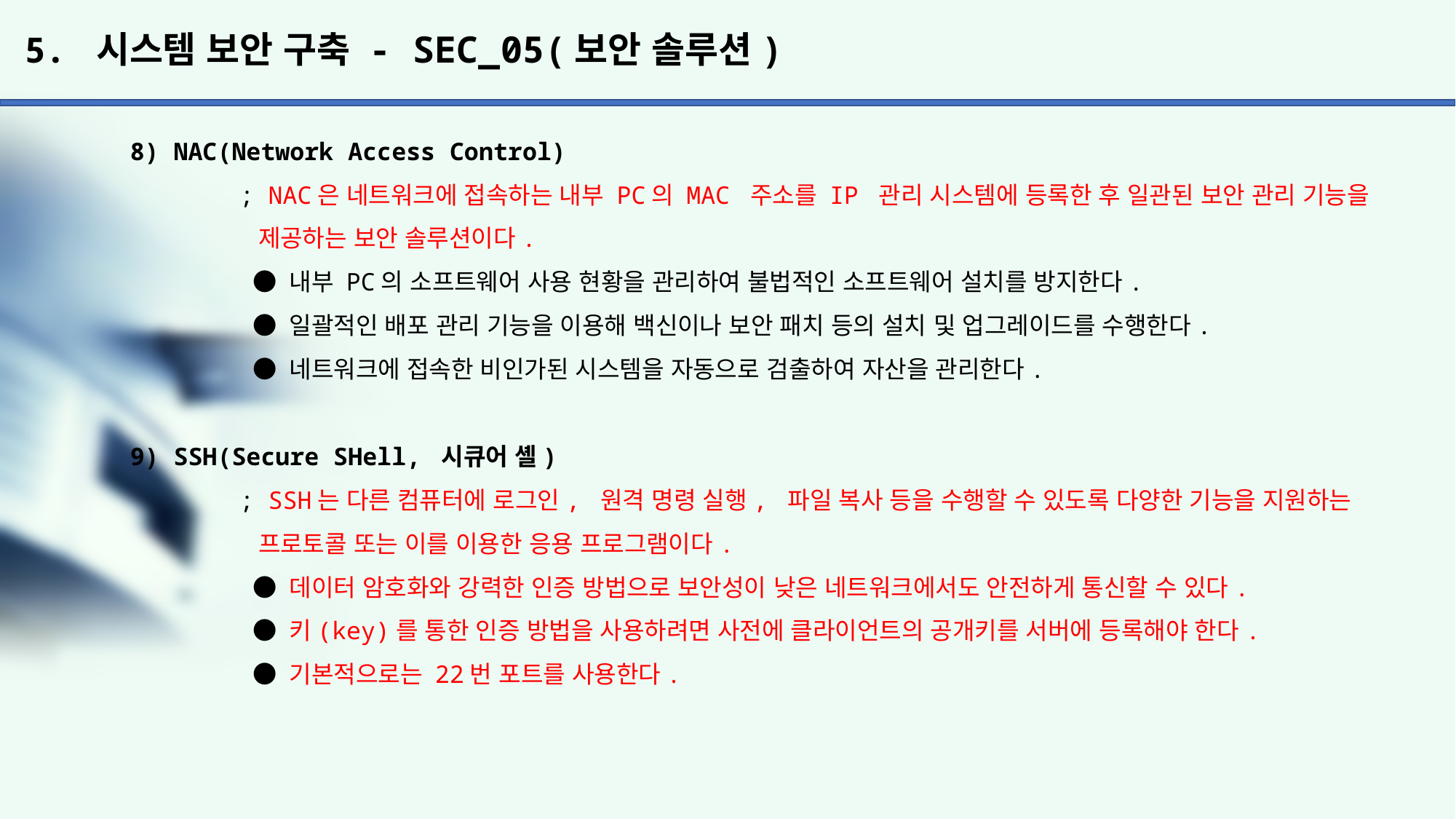

# 5. 시스템 보안 구축 - SEC_05(보안 솔루션)
8) NAC(Network Access Control)
	; NAC은 네트워크에 접속하는 내부 PC의 MAC 주소를 IP 관리 시스템에 등록한 후 일관된 보안 관리 기능을
	  제공하는 보안 솔루션이다.
	  ● 내부 PC의 소프트웨어 사용 현황을 관리하여 불법적인 소프트웨어 설치를 방지한다.
	  ● 일괄적인 배포 관리 기능을 이용해 백신이나 보안 패치 등의 설치 및 업그레이드를 수행한다.
	  ● 네트워크에 접속한 비인가된 시스템을 자동으로 검출하여 자산을 관리한다.

9) SSH(Secure SHell, 시큐어 셸)
	; SSH는 다른 컴퓨터에 로그인, 원격 명령 실행, 파일 복사 등을 수행할 수 있도록 다양한 기능을 지원하는
	  프로토콜 또는 이를 이용한 응용 프로그램이다.
	  ● 데이터 암호화와 강력한 인증 방법으로 보안성이 낮은 네트워크에서도 안전하게 통신할 수 있다.
	  ● 키(key)를 통한 인증 방법을 사용하려면 사전에 클라이언트의 공개키를 서버에 등록해야 한다.
	  ● 기본적으로는 22번 포트를 사용한다.